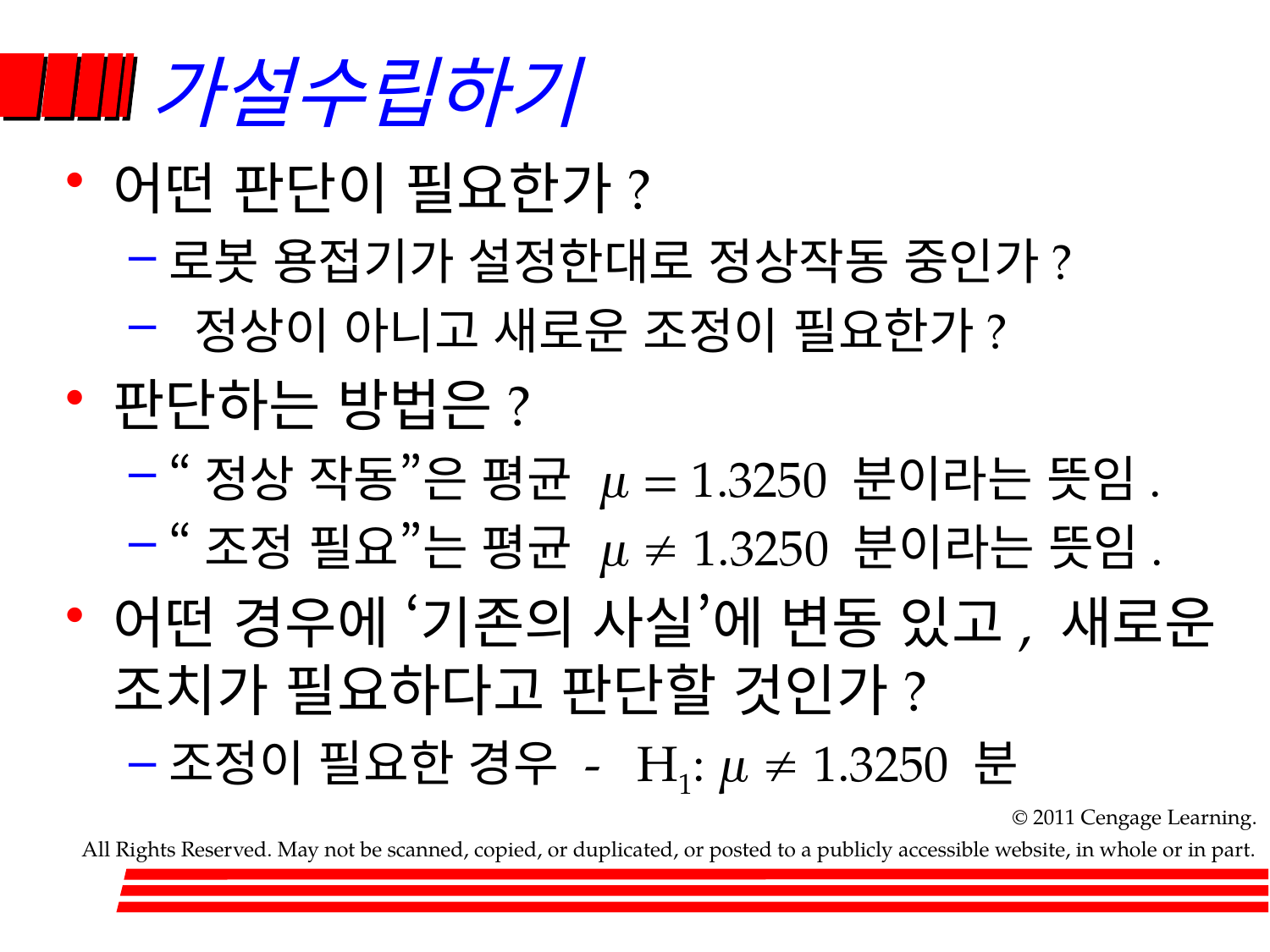

# 가설수립하기
어떤 판단이 필요한가?
로봇 용접기가 설정한대로 정상작동 중인가?
 정상이 아니고 새로운 조정이 필요한가?
판단하는 방법은?
“정상 작동”은 평균 µ = 1.3250 분이라는 뜻임.
“조정 필요”는 평균 µ ≠ 1.3250 분이라는 뜻임.
어떤 경우에 ‘기존의 사실’에 변동 있고, 새로운 조치가 필요하다고 판단할 것인가?
조정이 필요한 경우 -   H1: µ ≠ 1.3250 분
		           © 2011 Cengage Learning.
All Rights Reserved. May not be scanned, copied, or duplicated, or posted to a publicly accessible website, in whole or in part.